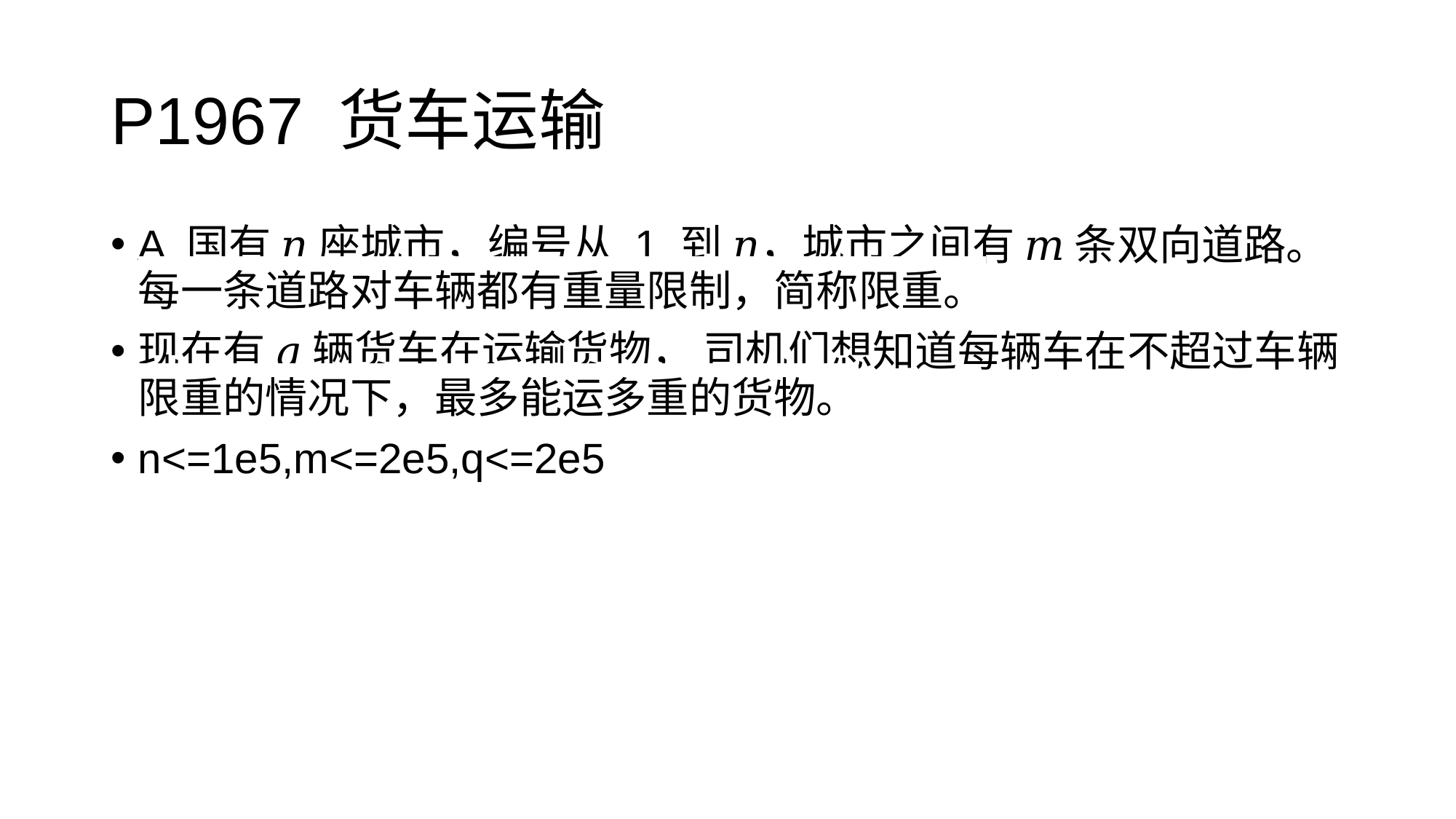

# P1967 货车运输
A 国有 𝑛 座城市，编号从 1 到 𝑛，城市之间有 𝑚 条双向道路。每一条道路对车辆都有重量限制，简称限重。
现在有 𝑞 辆货车在运输货物， 司机们想知道每辆车在不超过车辆限重的情况下，最多能运多重的货物。
n<=1e5,m<=2e5,q<=2e5